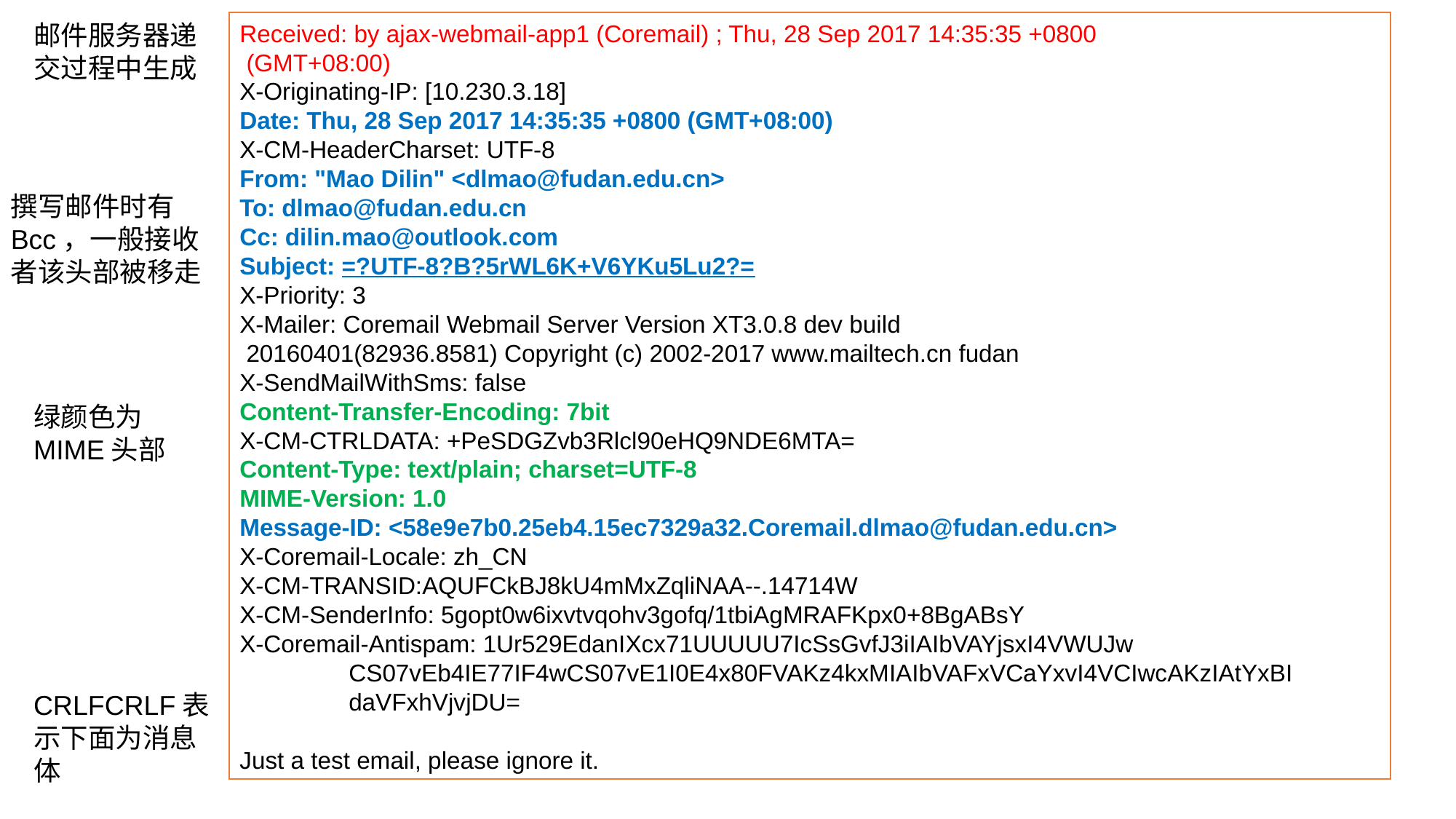

邮件服务器递交过程中生成
Received: by ajax-webmail-app1 (Coremail) ; Thu, 28 Sep 2017 14:35:35 +0800
 (GMT+08:00)
X-Originating-IP: [10.230.3.18]
Date: Thu, 28 Sep 2017 14:35:35 +0800 (GMT+08:00)
X-CM-HeaderCharset: UTF-8
From: "Mao Dilin" <dlmao@fudan.edu.cn>
To: dlmao@fudan.edu.cn
Cc: dilin.mao@outlook.com
Subject: =?UTF-8?B?5rWL6K+V6YKu5Lu2?=
X-Priority: 3
X-Mailer: Coremail Webmail Server Version XT3.0.8 dev build
 20160401(82936.8581) Copyright (c) 2002-2017 www.mailtech.cn fudan
X-SendMailWithSms: false
Content-Transfer-Encoding: 7bit
X-CM-CTRLDATA: +PeSDGZvb3Rlcl90eHQ9NDE6MTA=
Content-Type: text/plain; charset=UTF-8
MIME-Version: 1.0
Message-ID: <58e9e7b0.25eb4.15ec7329a32.Coremail.dlmao@fudan.edu.cn>
X-Coremail-Locale: zh_CN
X-CM-TRANSID:AQUFCkBJ8kU4mMxZqliNAA--.14714W
X-CM-SenderInfo: 5gopt0w6ixvtvqohv3gofq/1tbiAgMRAFKpx0+8BgABsY
X-Coremail-Antispam: 1Ur529EdanIXcx71UUUUU7IcSsGvfJ3iIAIbVAYjsxI4VWUJw
	CS07vEb4IE77IF4wCS07vE1I0E4x80FVAKz4kxMIAIbVAFxVCaYxvI4VCIwcAKzIAtYxBI
	daVFxhVjvjDU=

Just a test email, please ignore it.
撰写邮件时有Bcc，一般接收者该头部被移走
绿颜色为MIME头部
CRLFCRLF表示下面为消息体